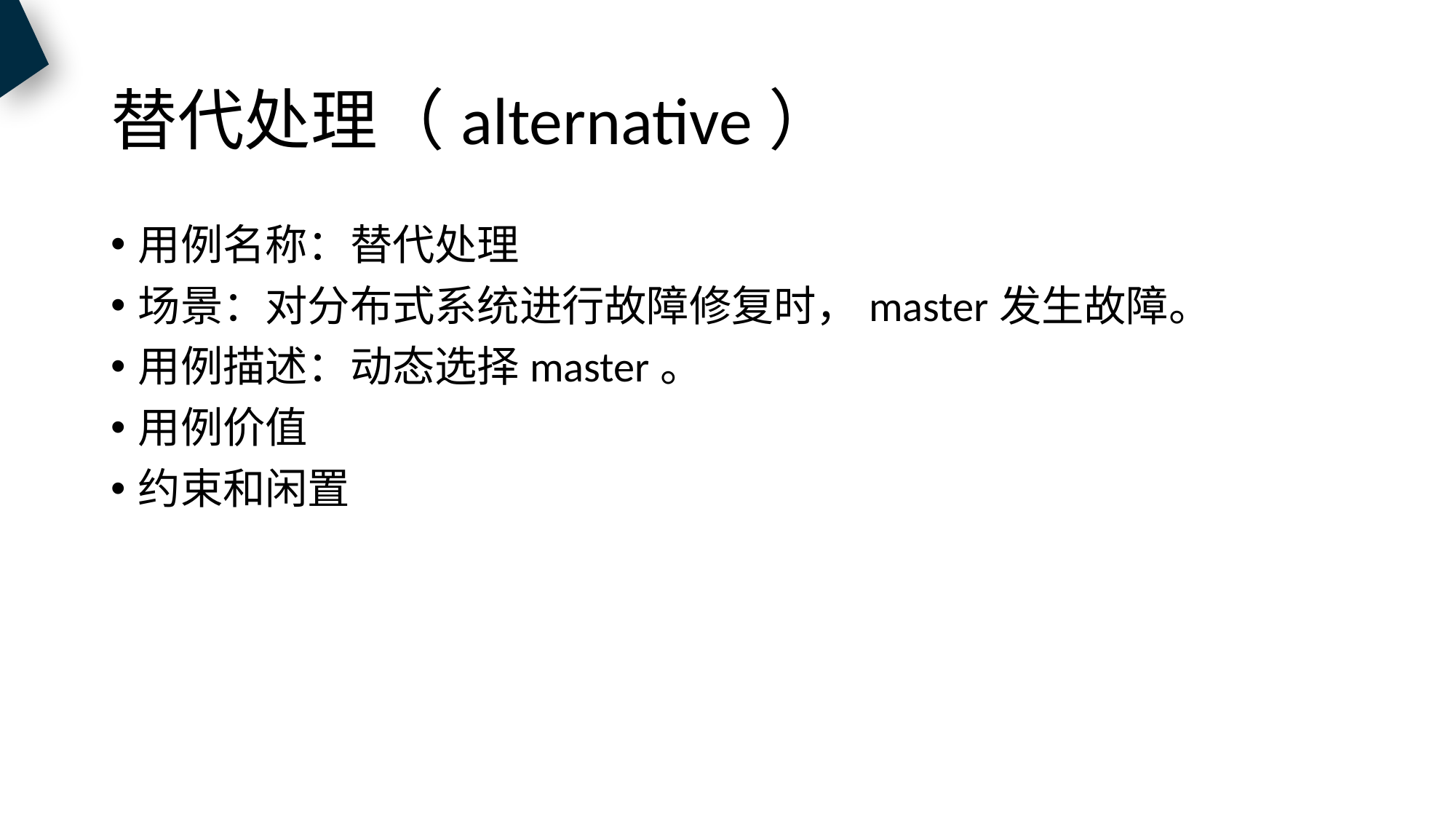

# 替代处理（alternative）
用例名称：替代处理
场景：对分布式系统进行故障修复时，master发生故障。
用例描述：动态选择master。
用例价值
约束和闲置